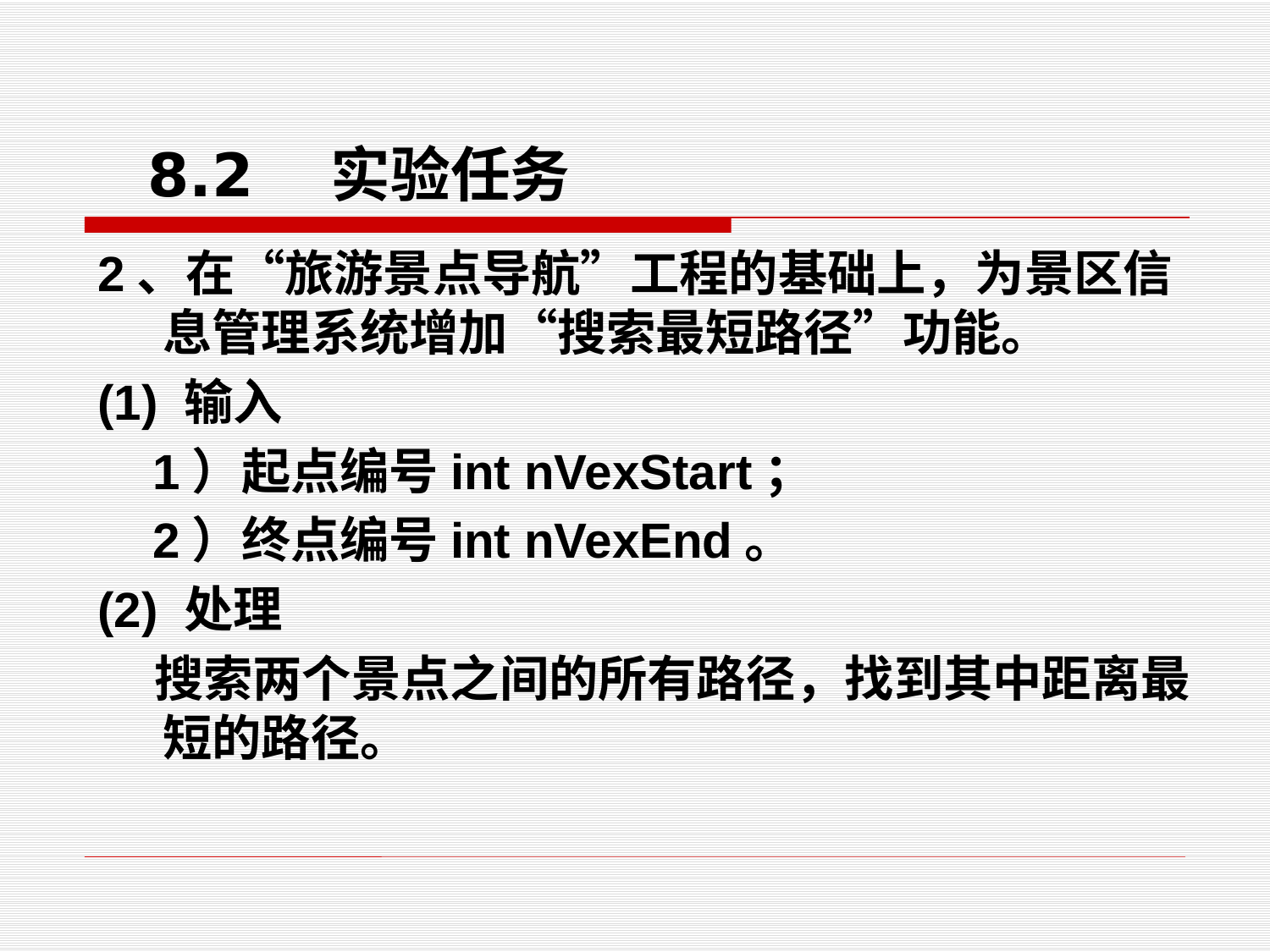

8.2   实验任务
# 2、在“旅游景点导航”工程的基础上，为景区信息管理系统增加“搜索最短路径”功能。
(1) 输入
    1）起点编号int nVexStart；
    2）终点编号int nVexEnd。
(2) 处理
    搜索两个景点之间的所有路径，找到其中距离最短的路径。